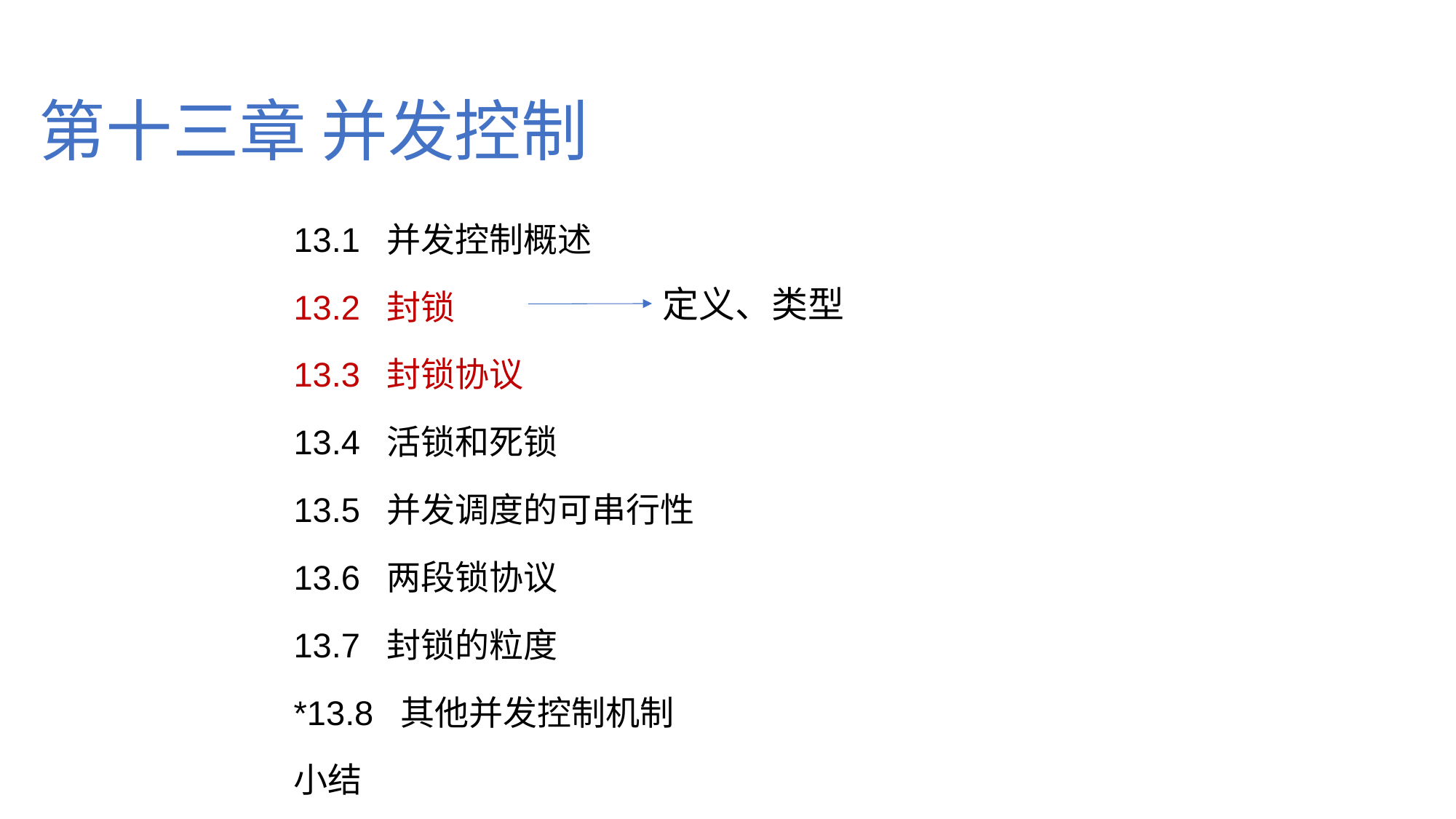

第十三章 并发控制
13.1  并发控制概述
13.2  封锁
13.3  封锁协议
13.4  活锁和死锁
13.5  并发调度的可串行性
13.6  两段锁协议
13.7  封锁的粒度
*13.8  其他并发控制机制
小结
定义、类型